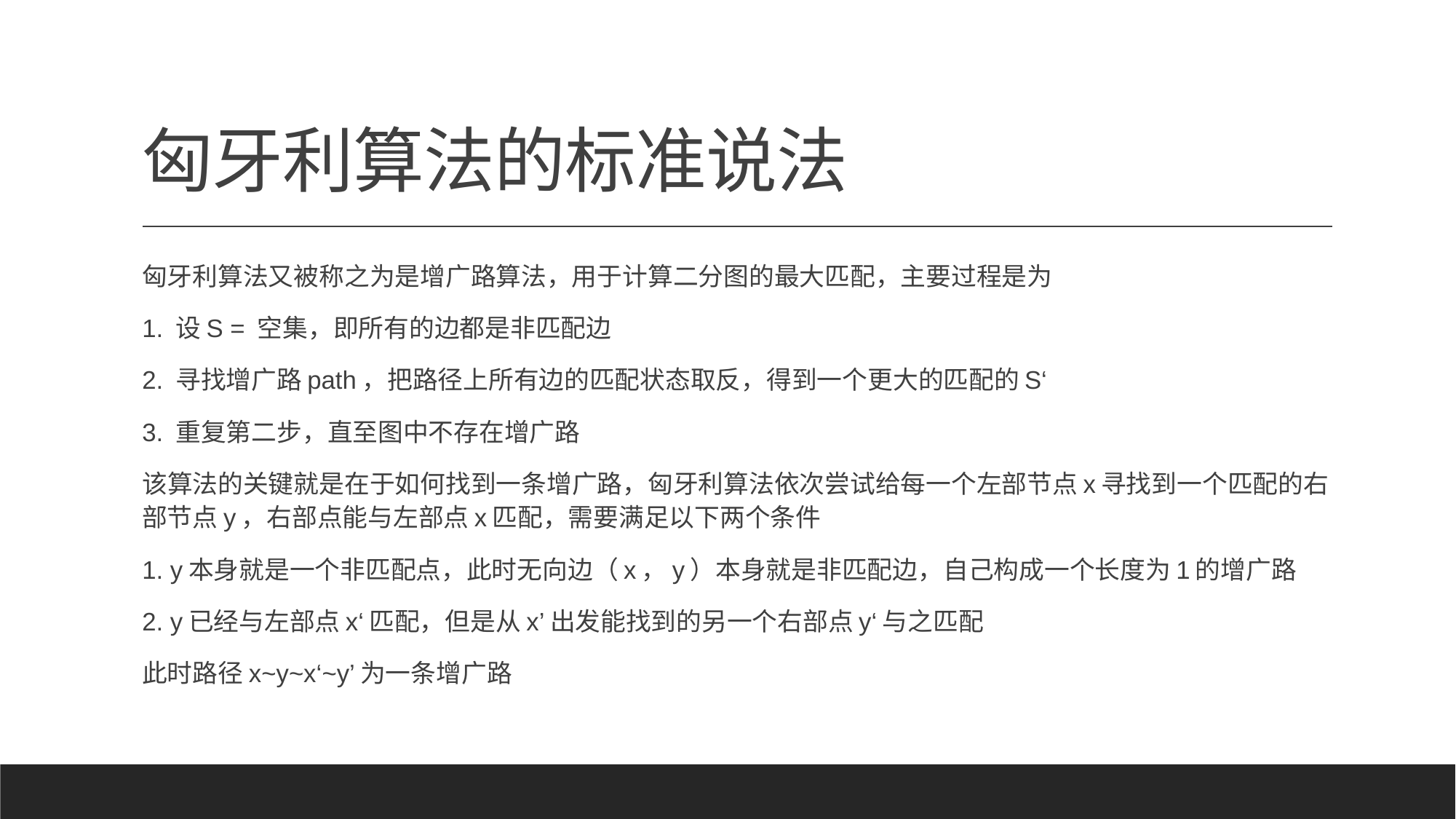

# 匈牙利算法的标准说法
匈牙利算法又被称之为是增广路算法，用于计算二分图的最大匹配，主要过程是为
1. 设S = 空集，即所有的边都是非匹配边
2. 寻找增广路path，把路径上所有边的匹配状态取反，得到一个更大的匹配的S‘
3. 重复第二步，直至图中不存在增广路
该算法的关键就是在于如何找到一条增广路，匈牙利算法依次尝试给每一个左部节点x寻找到一个匹配的右部节点y，右部点能与左部点x匹配，需要满足以下两个条件
1. y本身就是一个非匹配点，此时无向边（x，y）本身就是非匹配边，自己构成一个长度为1的增广路
2. y已经与左部点x‘匹配，但是从x’出发能找到的另一个右部点y‘与之匹配
此时路径x~y~x‘~y’为一条增广路